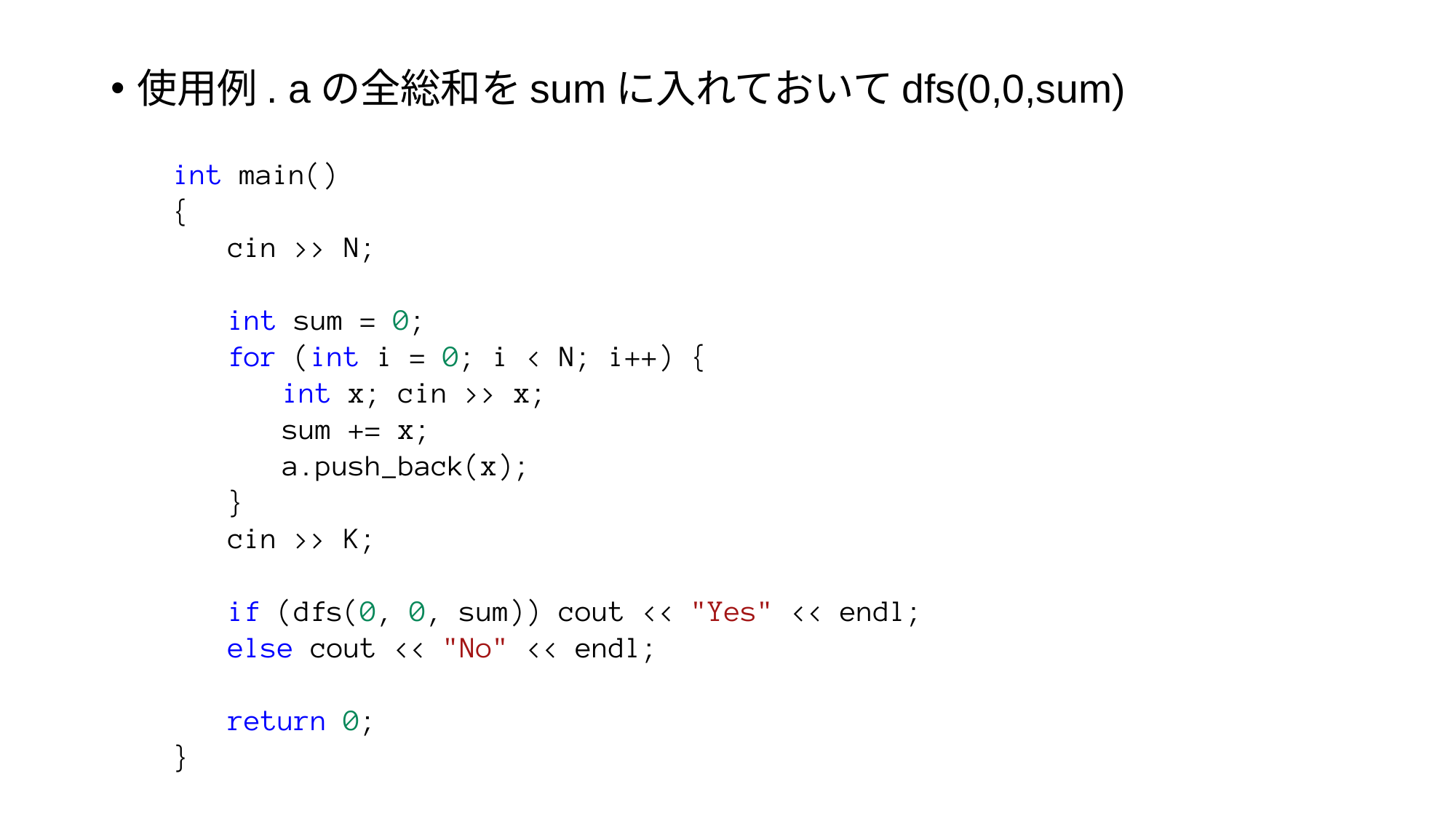

使用例. aの全総和をsumに入れておいてdfs(0,0,sum)
int main()
{
cin >> N;
int sum = 0;
for (int i = 0; i < N; i++) {
int x; cin >> x;
sum += x;
a.push_back(x);
}
cin >> K;
if (dfs(0, 0, sum)) cout << "Yes" << endl;
else cout << "No" << endl;
return 0;
}